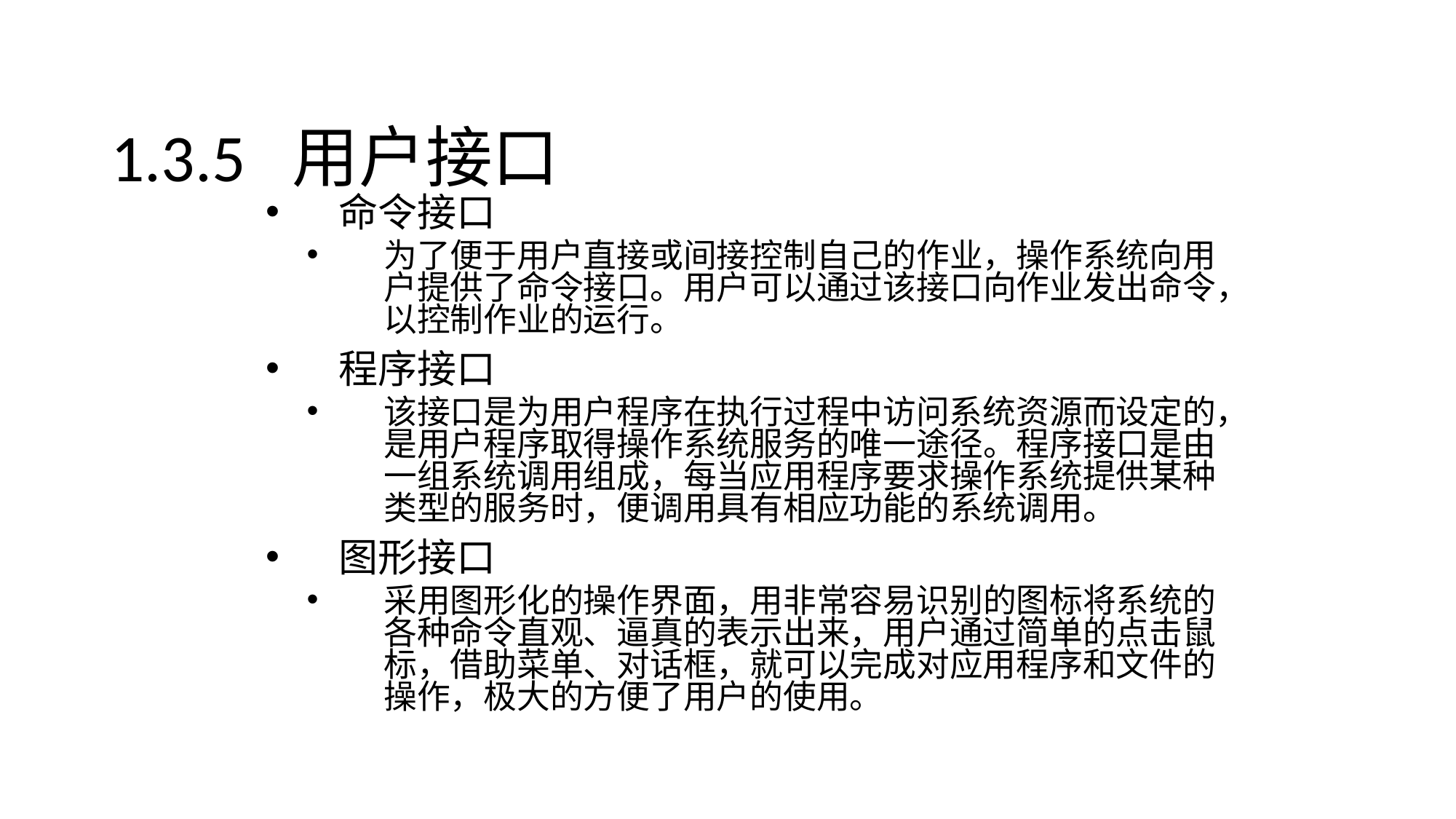

# 1.3.5  用户接口
命令接口
为了便于用户直接或间接控制自己的作业，操作系统向用户提供了命令接口。用户可以通过该接口向作业发出命令，以控制作业的运行。
程序接口
该接口是为用户程序在执行过程中访问系统资源而设定的，是用户程序取得操作系统服务的唯一途径。程序接口是由一组系统调用组成，每当应用程序要求操作系统提供某种类型的服务时，便调用具有相应功能的系统调用。
图形接口
采用图形化的操作界面，用非常容易识别的图标将系统的各种命令直观、逼真的表示出来，用户通过简单的点击鼠标，借助菜单、对话框，就可以完成对应用程序和文件的操作，极大的方便了用户的使用。
6